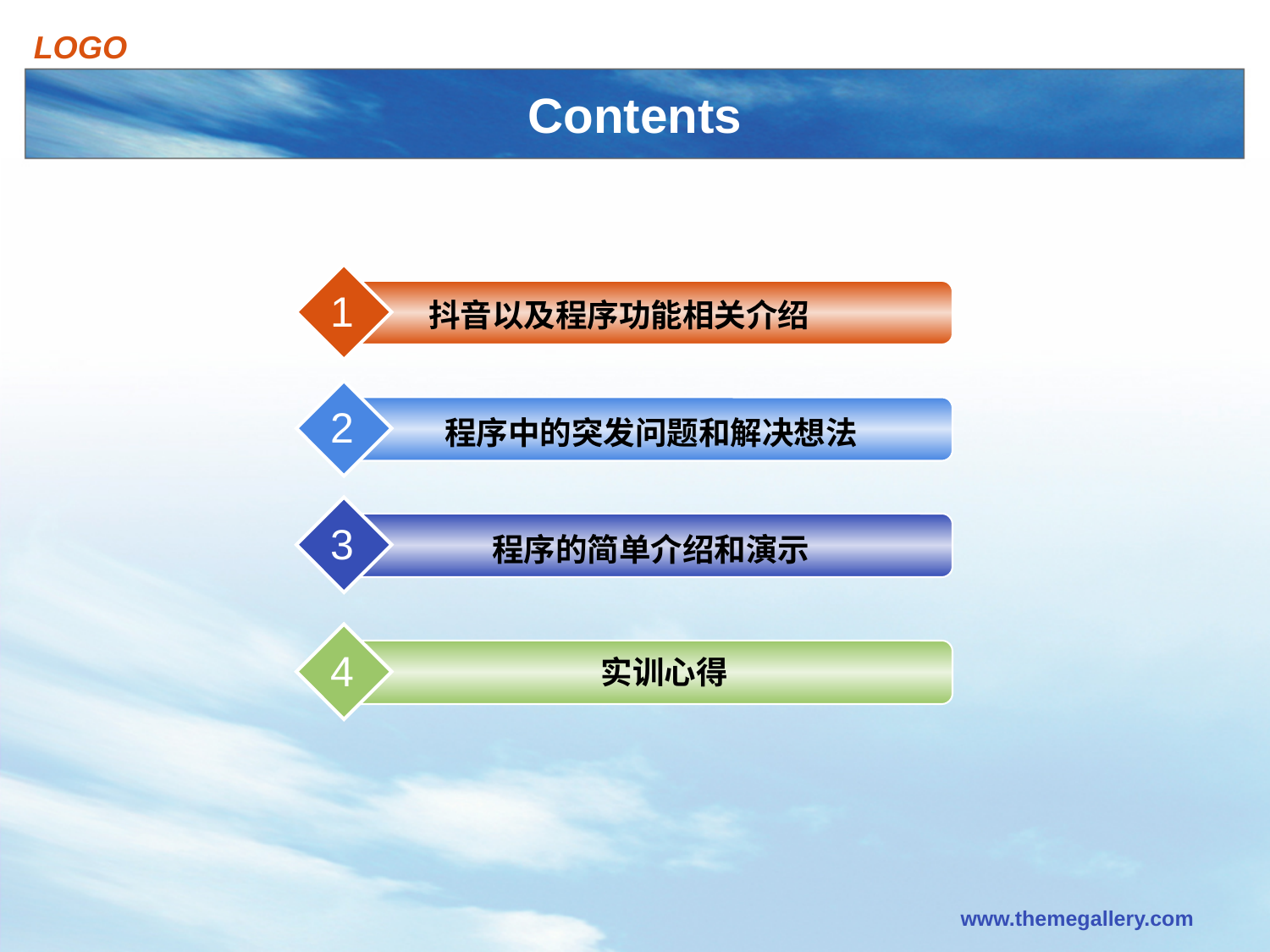

# Contents

1

抖音以及程序功能相关介绍

2

程序中的突发问题和解决想法

3

程序的简单介绍和演示

4

实训心得
www.themegallery.com